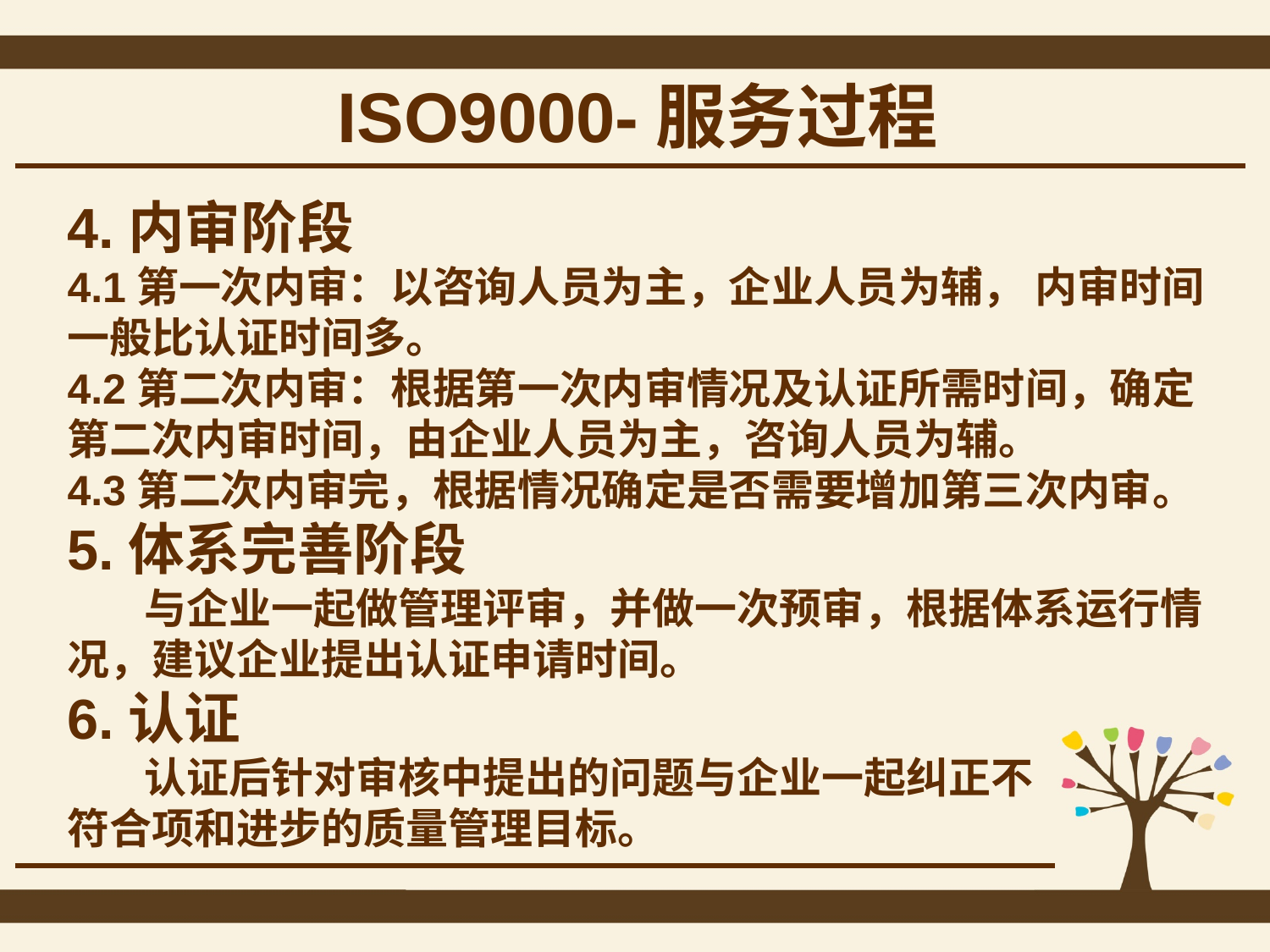

ISO9000-服务过程
4.内审阶段
4.1第一次内审：以咨询人员为主，企业人员为辅， 内审时间一般比认证时间多。
4.2第二次内审：根据第一次内审情况及认证所需时间，确定第二次内审时间，由企业人员为主，咨询人员为辅。
4.3第二次内审完，根据情况确定是否需要增加第三次内审。
5.体系完善阶段
       与企业一起做管理评审，并做一次预审，根据体系运行情况，建议企业提出认证申请时间。
6.认证
       认证后针对审核中提出的问题与企业一起纠正不
符合项和进步的质量管理目标。